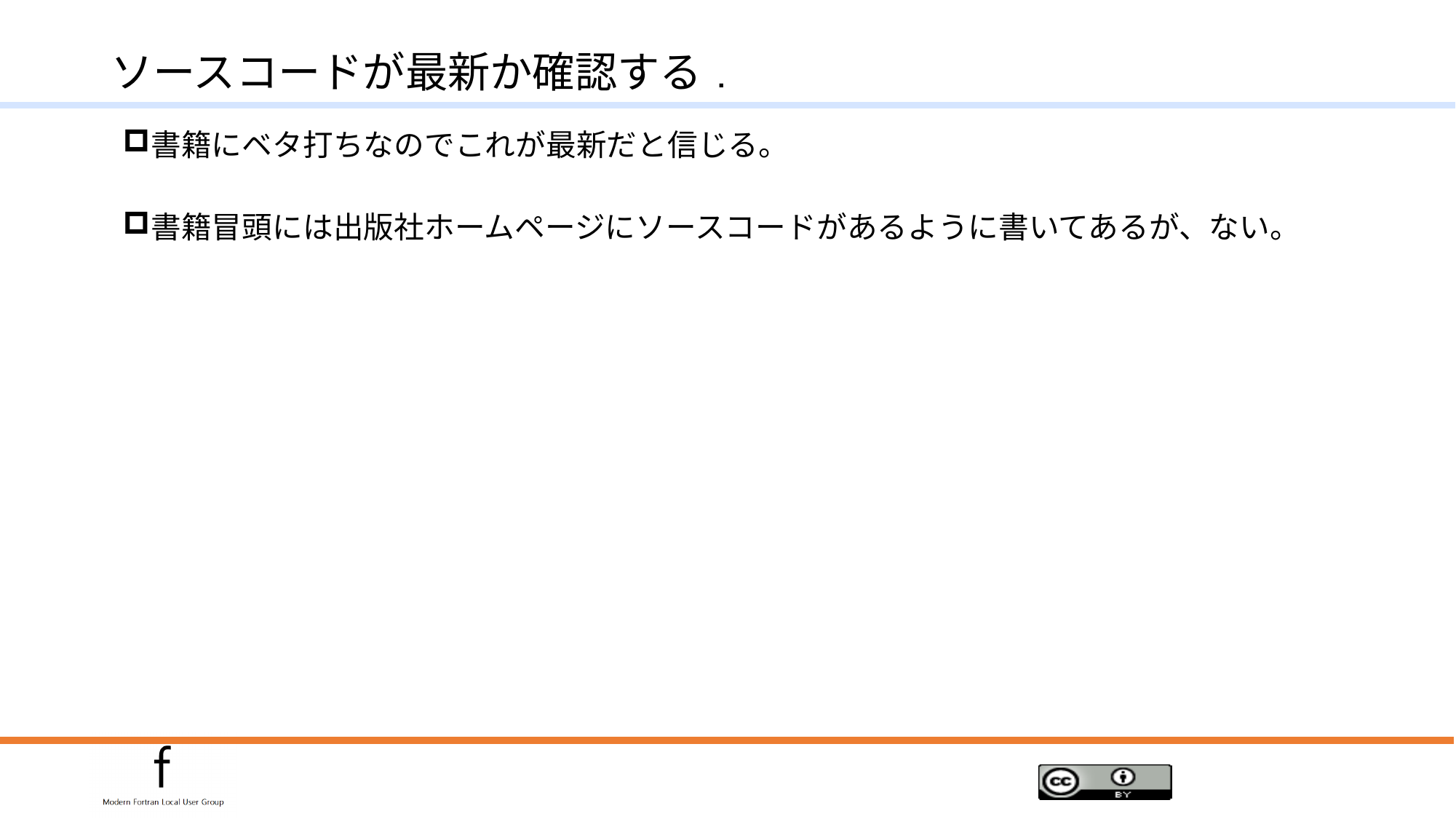

# ソースコードが最新か確認する.
書籍にベタ打ちなのでこれが最新だと信じる。

書籍冒頭には出版社ホームページにソースコードがあるように書いてあるが、ない。